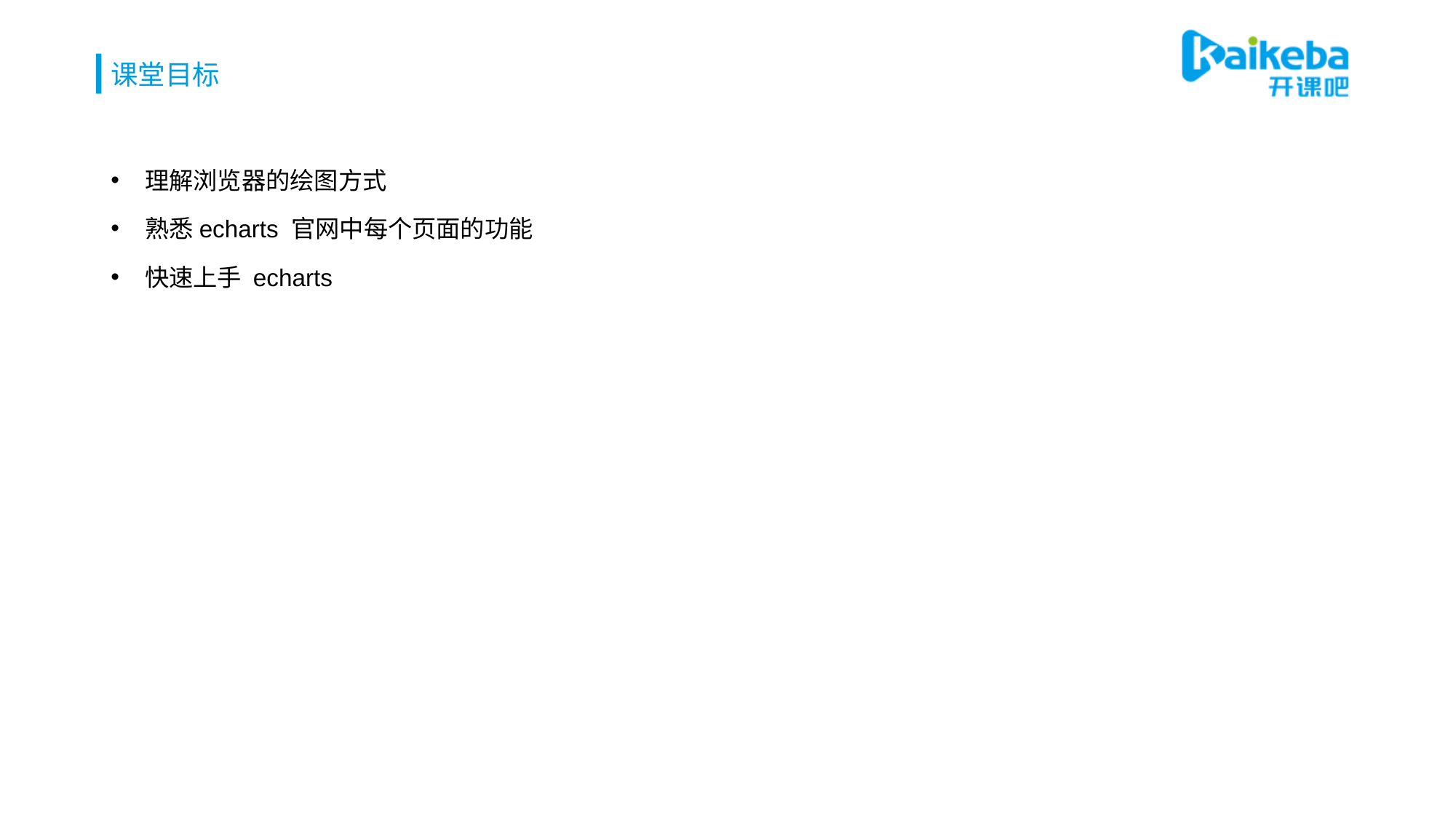

# 课堂目标
理解浏览器的绘图方式
熟悉echarts 官网中每个页面的功能
快速上手 echarts